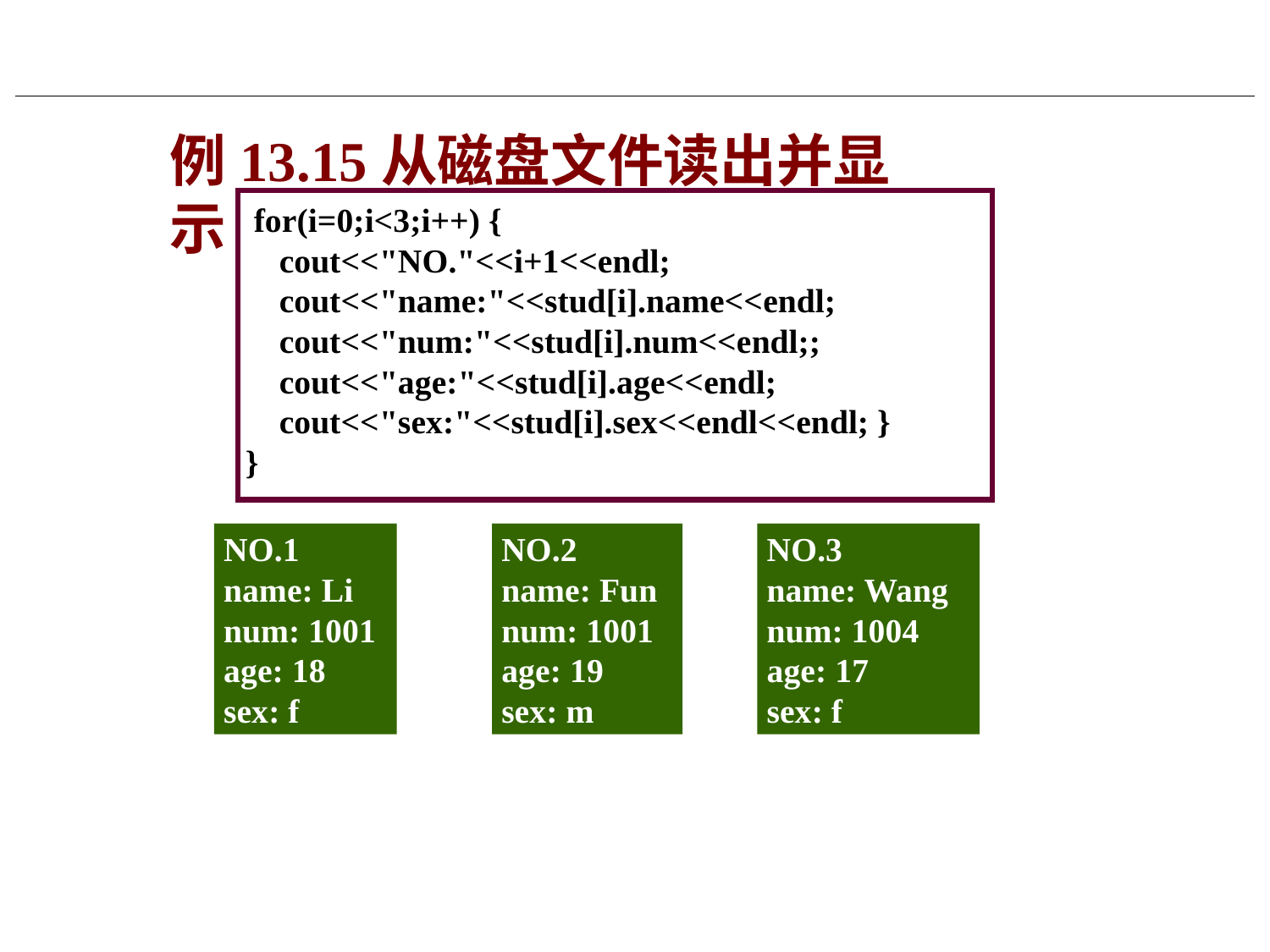

357
# 例13.15从磁盘文件读出并显示
 for(i=0;i<3;i++) {
    cout<<"NO."<<i+1<<endl;
    cout<<"name:"<<stud[i].name<<endl;
    cout<<"num:"<<stud[i].num<<endl;;
    cout<<"age:"<<stud[i].age<<endl;
    cout<<"sex:"<<stud[i].sex<<endl<<endl; }
}
NO.1
name: Li
num: 1001
age: 18
sex: f
NO.2
name: Fun
num: 1001
age: 19
sex: m
NO.3
name: Wang
num: 1004
age: 17
sex: f